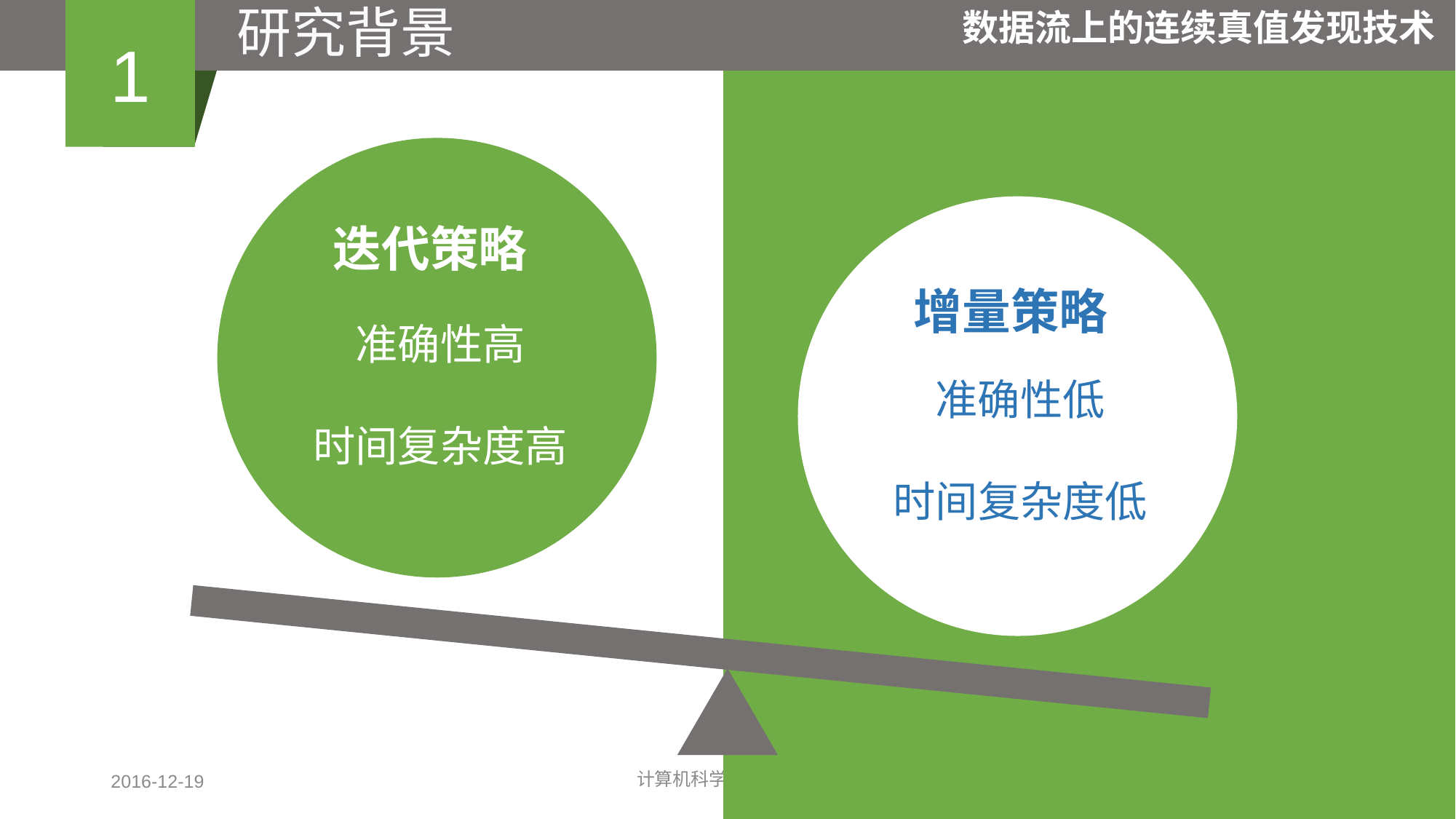

研究背景
1

数据流上的连续真值发现技术

国内研究

迭代策略
增量策略
准确性高

时间复杂度高

准确性低

时间复杂度低

2016-12-19
计算机科学与工程学院
4